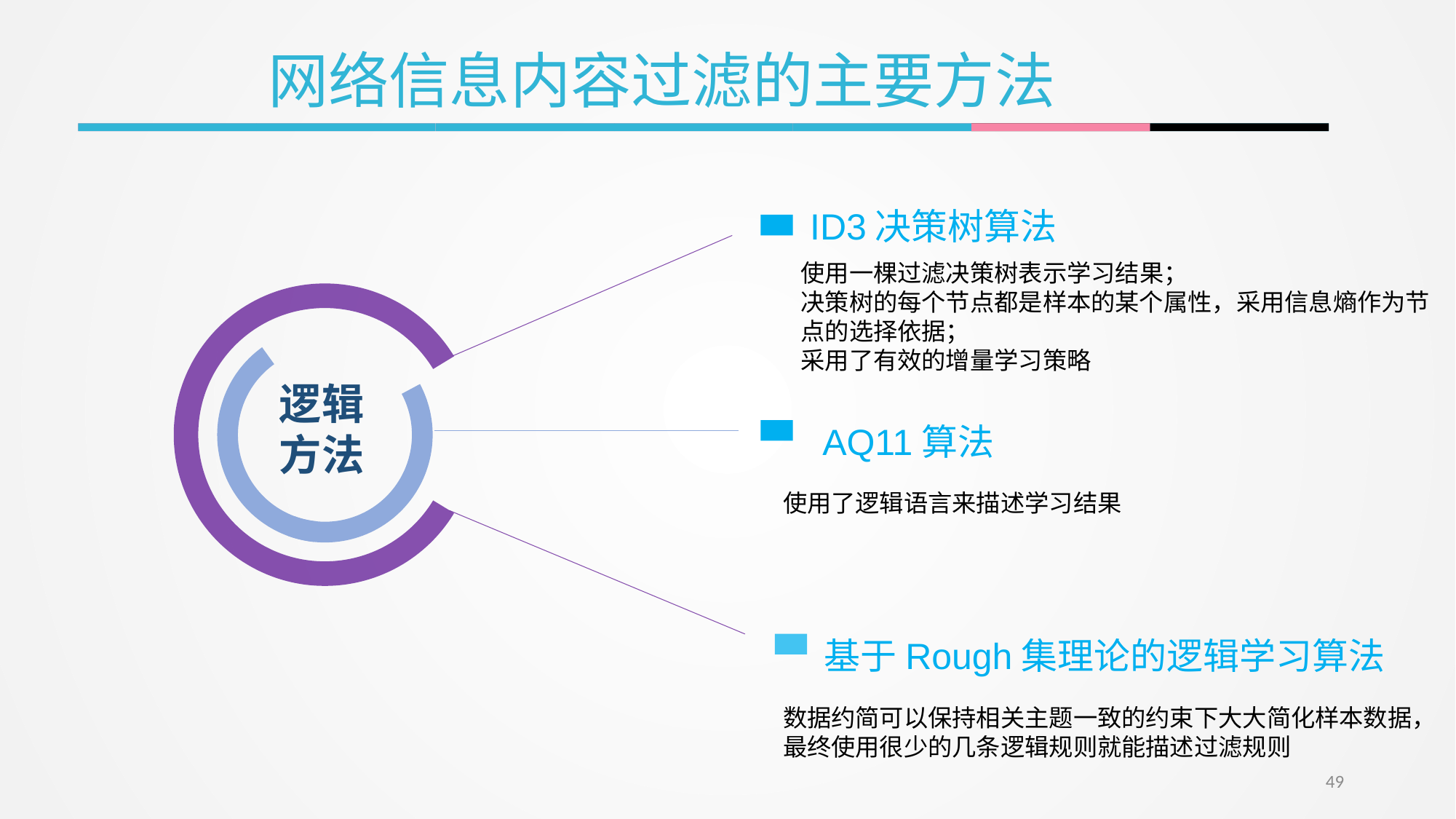

网络信息内容过滤的主要方法

ID3决策树算法

使用一棵过滤决策树表示学习结果；
决策树的每个节点都是样本的某个属性，采用信息熵作为节点的选择依据；
采用了有效的增量学习策略
AQ11算法
使用了逻辑语言来描述学习结果
基于Rough集理论的逻辑学习算法
数据约简可以保持相关主题一致的约束下大大简化样本数据，最终使用很少的几条逻辑规则就能描述过滤规则

逻辑方法

49